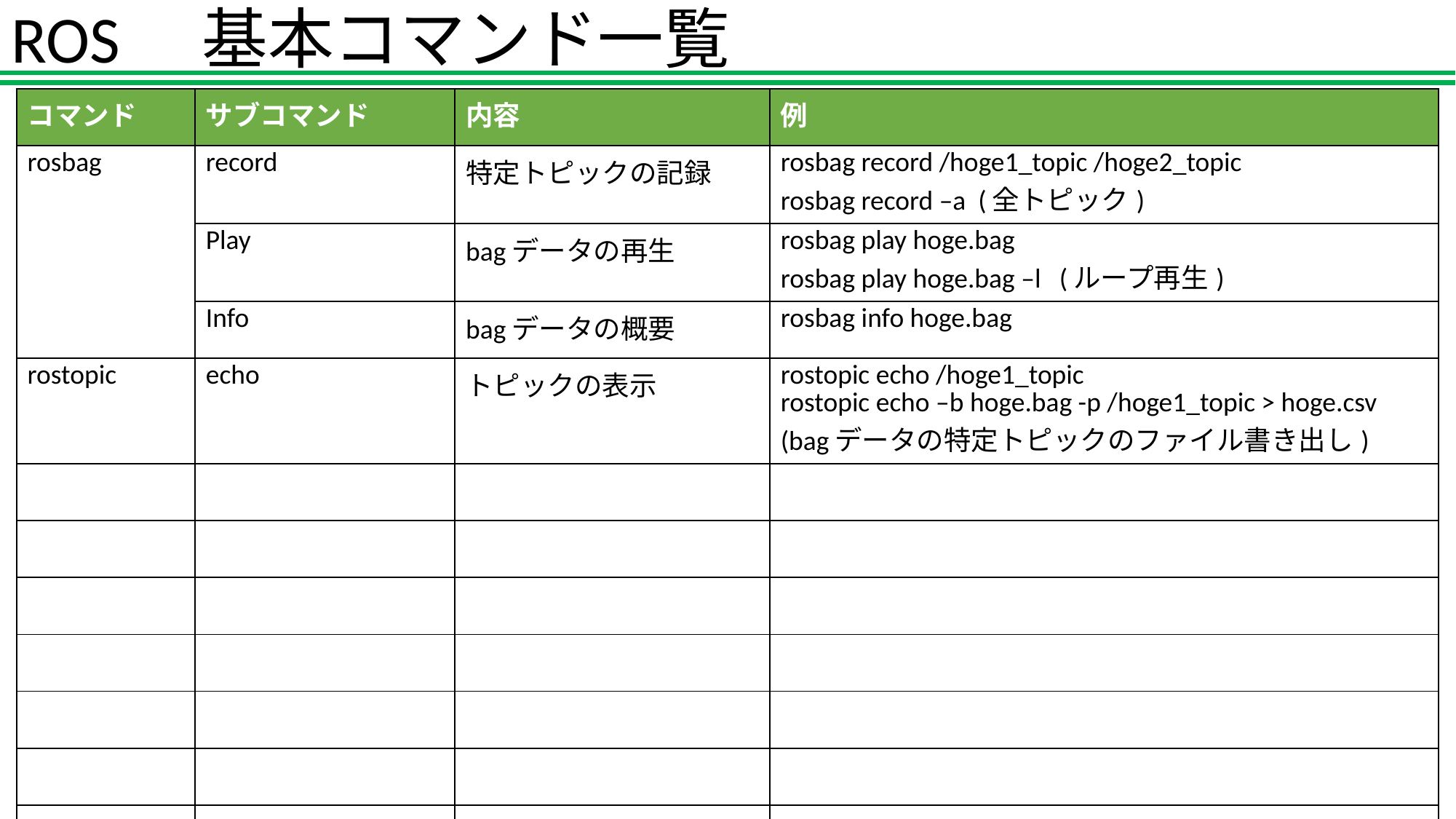

# ROS　基本コマンド一覧
| コマンド | サブコマンド | 内容 | 例 |
| --- | --- | --- | --- |
| rosbag | record | 特定トピックの記録 | rosbag record /hoge1\_topic /hoge2\_topic rosbag record –a (全トピック) |
|  | Play | bagデータの再生 | rosbag play hoge.bag rosbag play hoge.bag –l (ループ再生) |
|  | Info | bagデータの概要 | rosbag info hoge.bag |
| rostopic | echo | トピックの表示 | rostopic echo /hoge1\_topic rostopic echo –b hoge.bag -p /hoge1\_topic > hoge.csv (bagデータの特定トピックのファイル書き出し) |
|  |  |  |  |
|  |  |  |  |
|  |  |  |  |
|  |  |  |  |
|  |  |  |  |
|  |  |  |  |
|  |  |  |  |